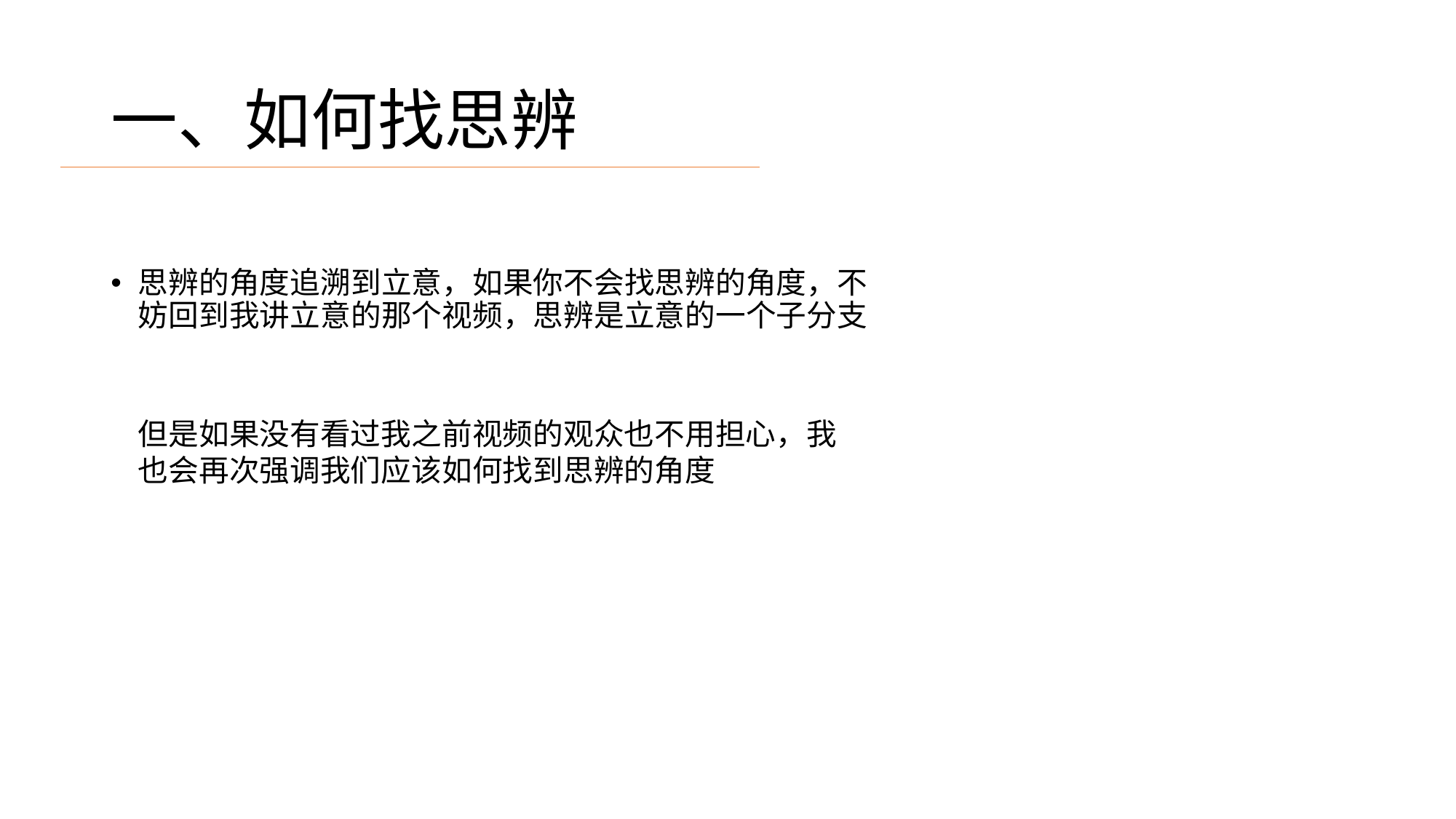

# 一、如何找思辨
思辨的角度追溯到立意，如果你不会找思辨的角度，不妨回到我讲立意的那个视频，思辨是立意的一个子分支
但是如果没有看过我之前视频的观众也不用担心，我也会再次强调我们应该如何找到思辨的角度